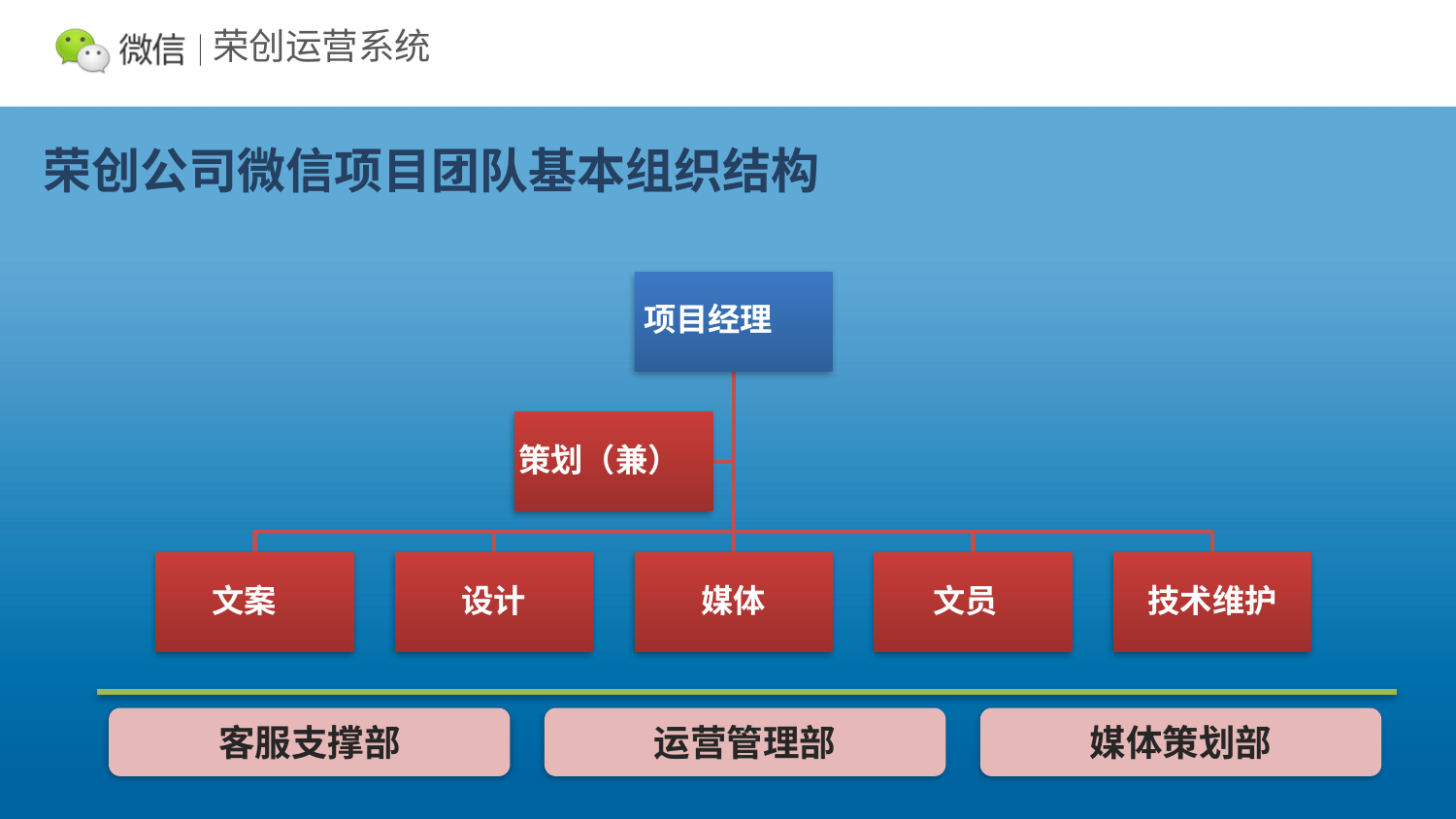

# 荣创公司微信项目团队基本组织结构
项目经理
文案
设计
媒体
文员
技术维护
策划（兼）
客服支撑部
运营管理部
媒体策划部